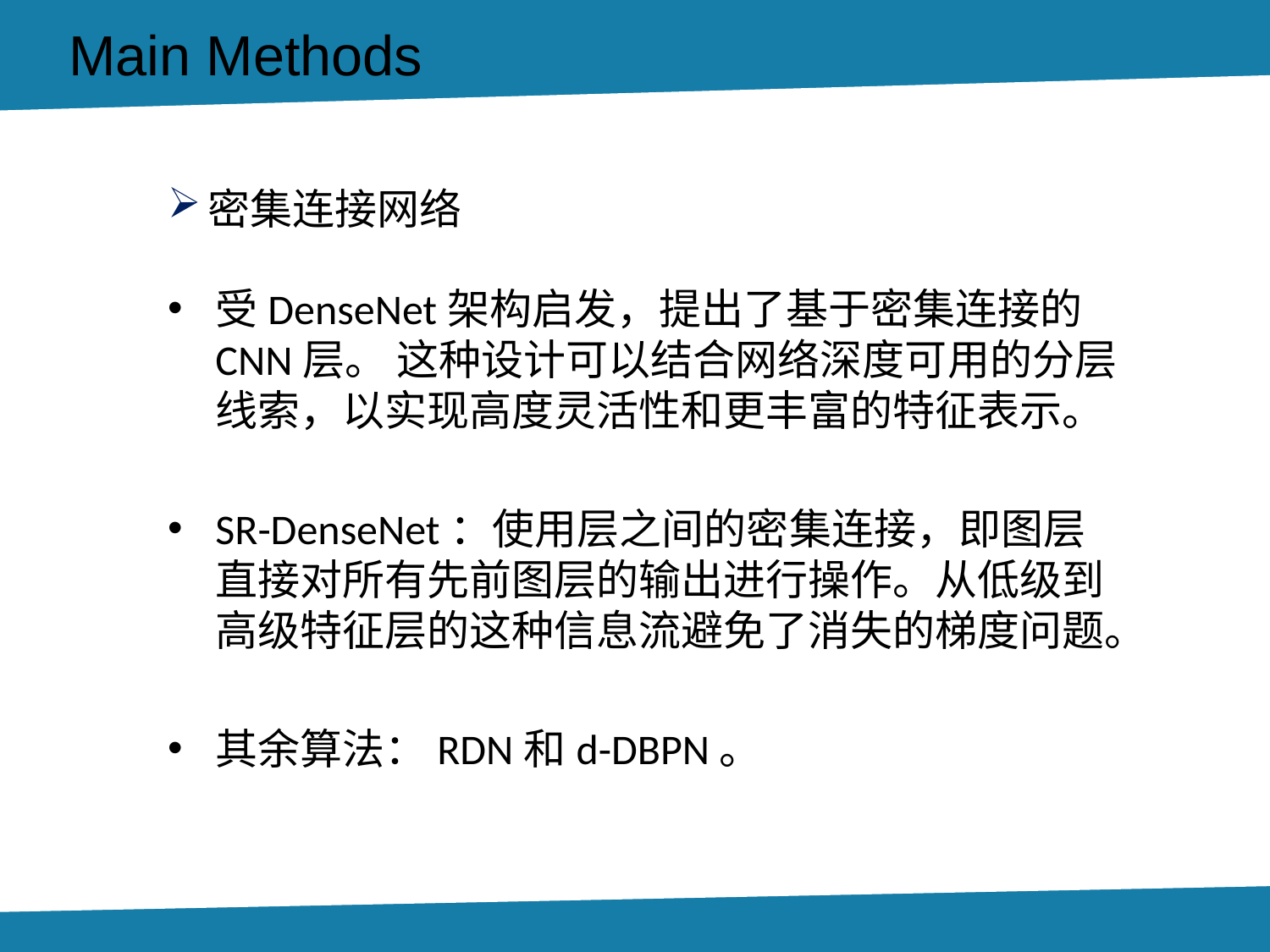

Main Methods
密集连接网络
受DenseNet架构启发，提出了基于密集连接的CNN层。 这种设计可以结合网络深度可用的分层线索，以实现高度灵活性和更丰富的特征表示。

SR-DenseNet：使用层之间的密集连接，即图层直接对所有先前图层的输出进行操作。从低级到高级特征层的这种信息流避免了消失的梯度问题。

其余算法：RDN和d-DBPN。